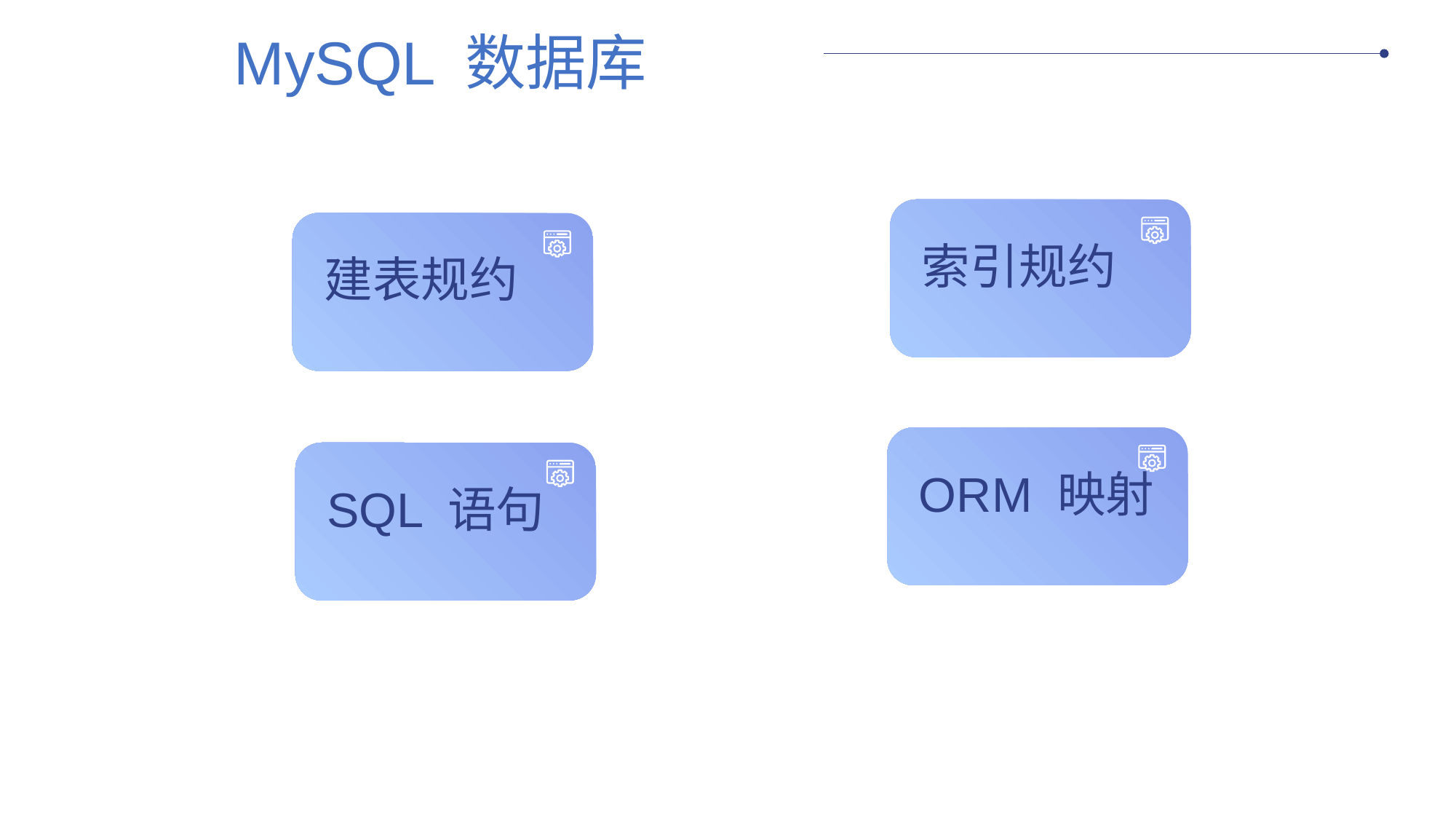

MySQL 数据库

索引规约

建表规约

ORM 映射

SQL 语句